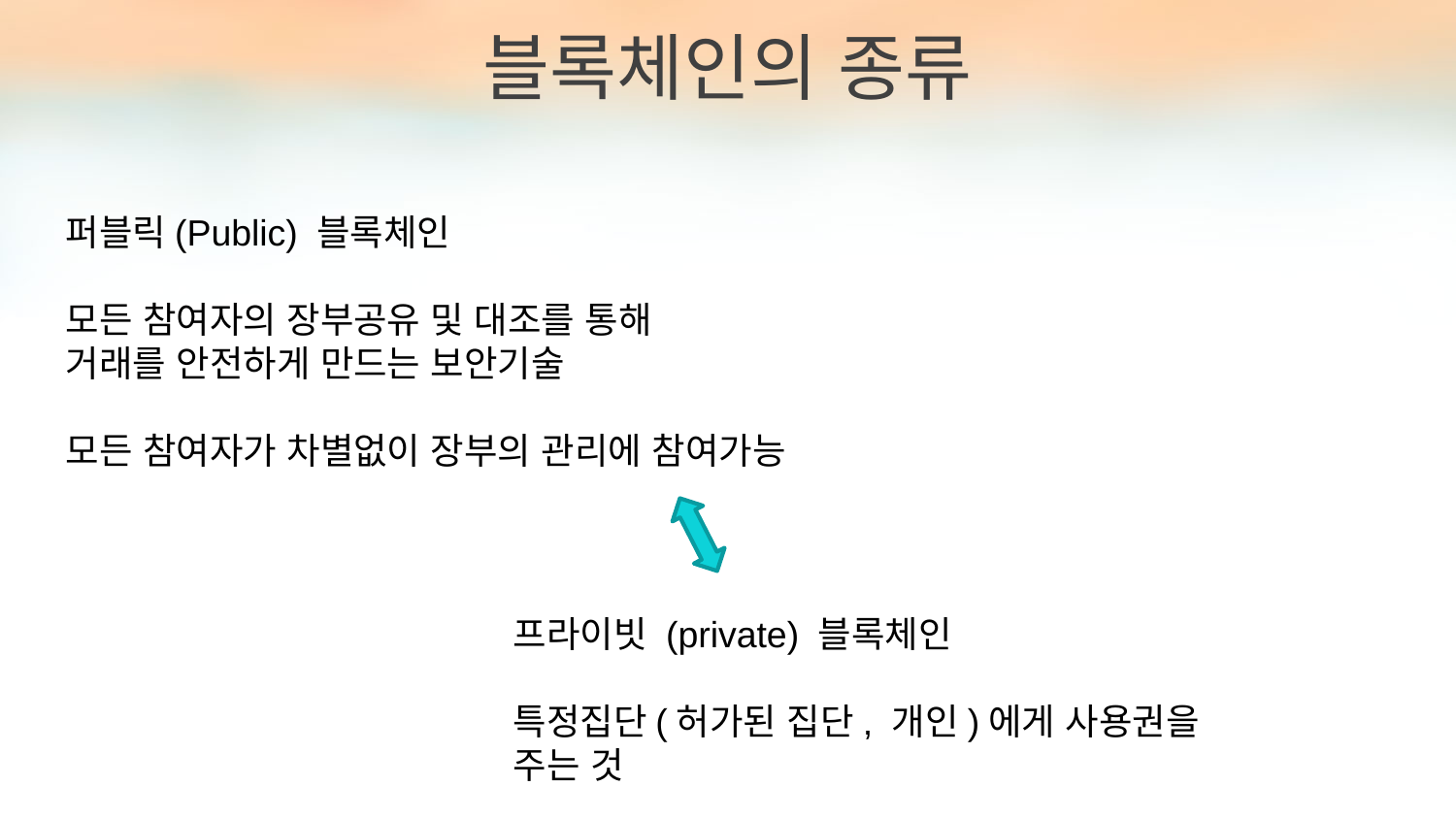

블록체인의 종류
퍼블릭(Public) 블록체인

모든 참여자의 장부공유 및 대조를 통해
거래를 안전하게 만드는 보안기술

모든 참여자가 차별없이 장부의 관리에 참여가능

프라이빗 (private) 블록체인

특정집단(허가된 집단, 개인)에게 사용권을 주는 것